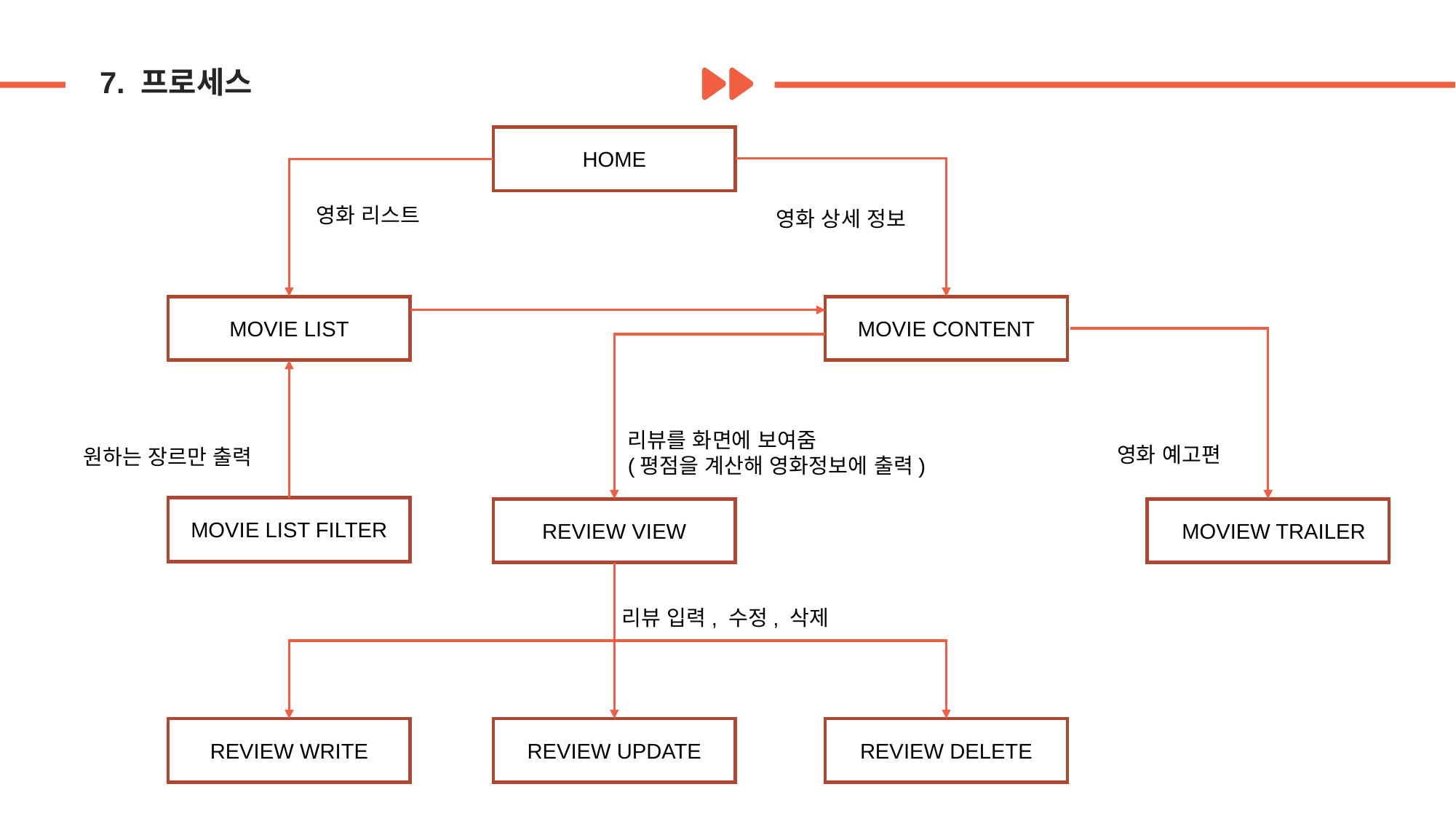

7. 프로세스

HOME
영화 리스트
영화 상세 정보

MOVIE LIST
MOVIE CONTENT
리뷰를 화면에 보여줌
(평점을 계산해 영화정보에 출력)
영화 예고편
원하는 장르만 출력

MOVIE LIST FILTER
REVIEW VIEW
MOVIEW TRAILER
리뷰 입력, 수정, 삭제

REVIEW WRITE
REVIEW UPDATE
REVIEW DELETE